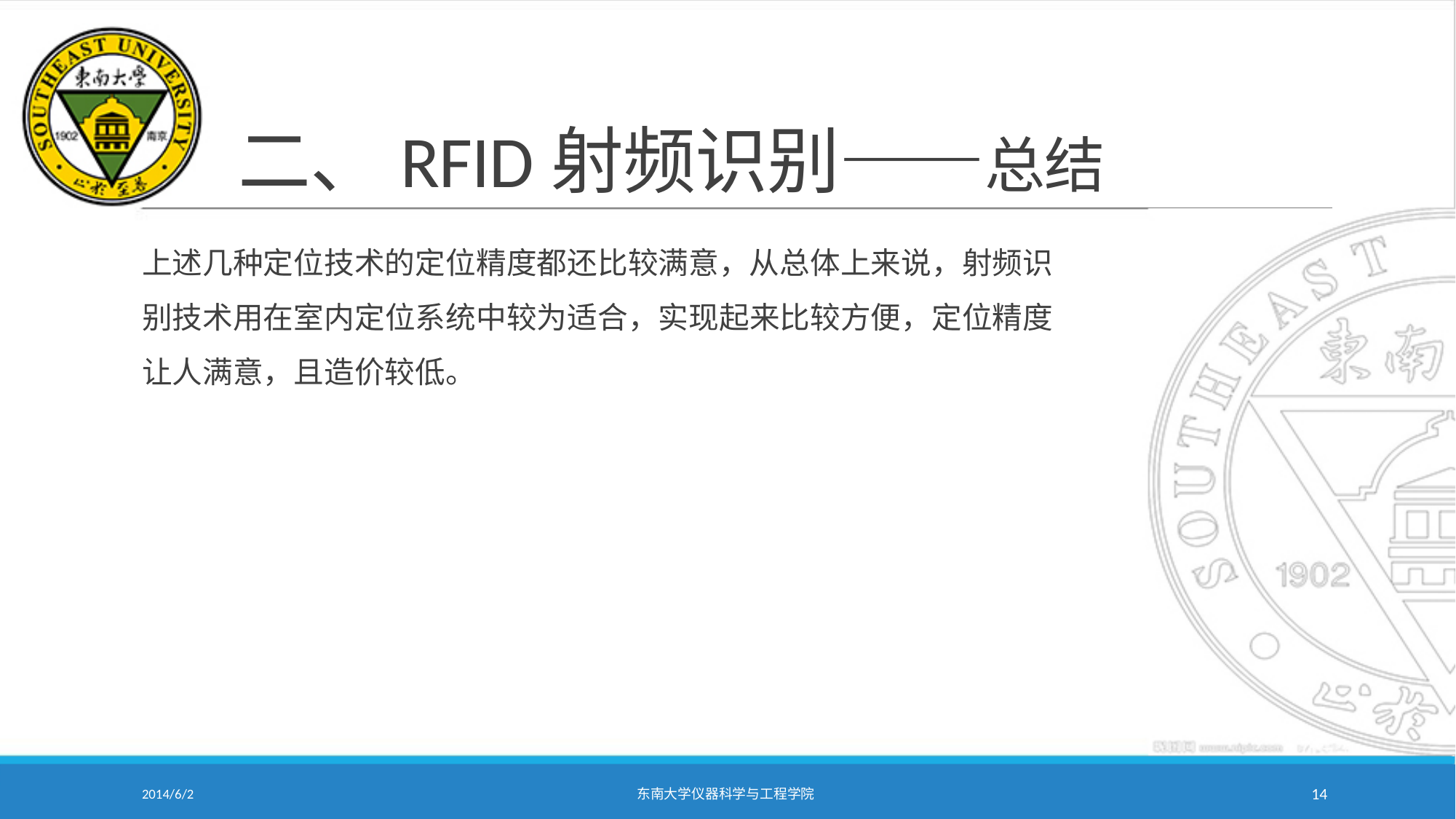

# 二、RFID射频识别——总结
上述几种定位技术的定位精度都还比较满意，从总体上来说，射频识别技术用在室内定位系统中较为适合，实现起来比较方便，定位精度让人满意，且造价较低。
2014/6/2
东南大学仪器科学与工程学院
14